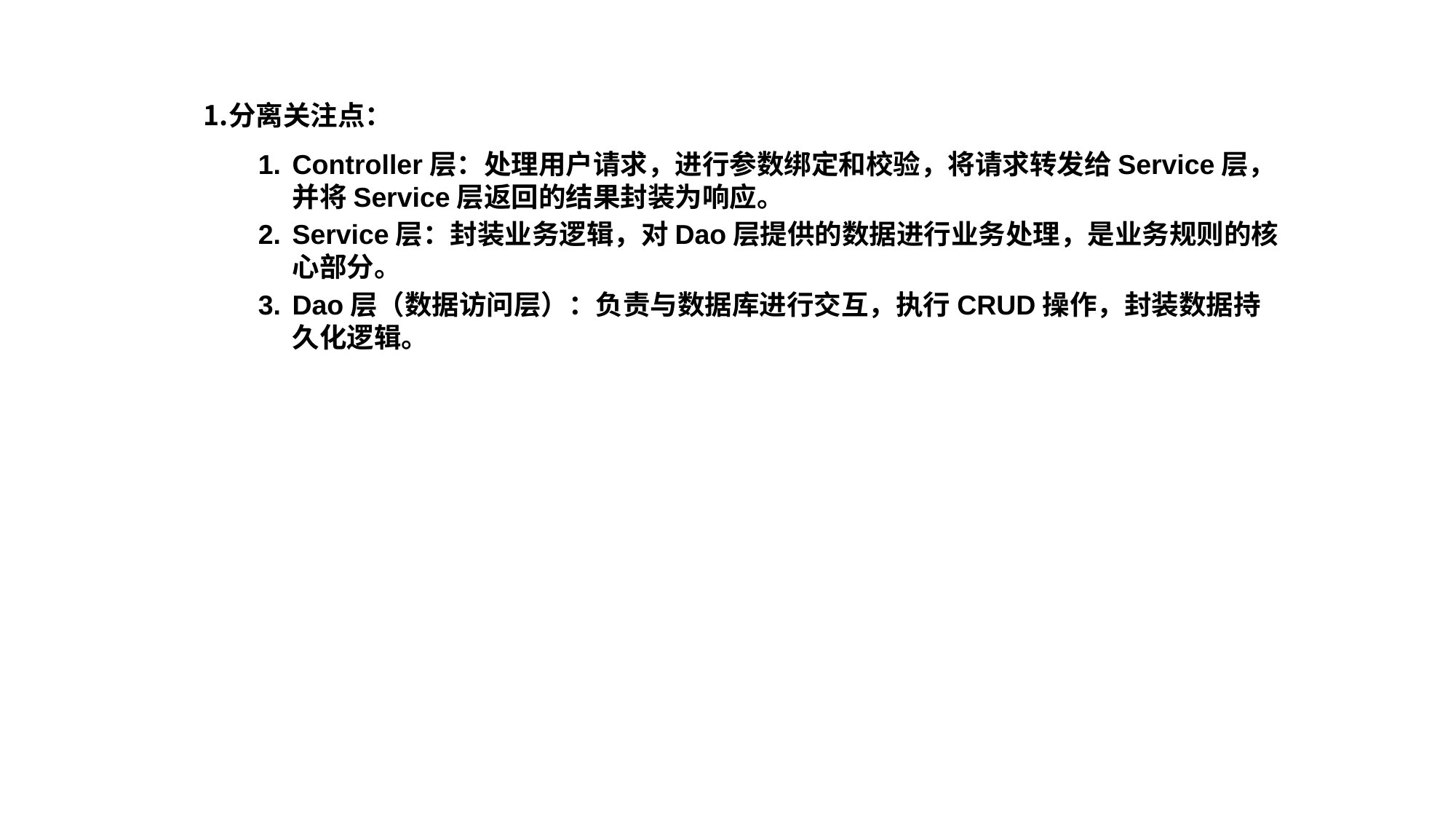

分离关注点：
Controller层：处理用户请求，进行参数绑定和校验，将请求转发给Service层，并将Service层返回的结果封装为响应。
Service层：封装业务逻辑，对Dao层提供的数据进行业务处理，是业务规则的核心部分。
Dao层（数据访问层）：负责与数据库进行交互，执行CRUD操作，封装数据持久化逻辑。